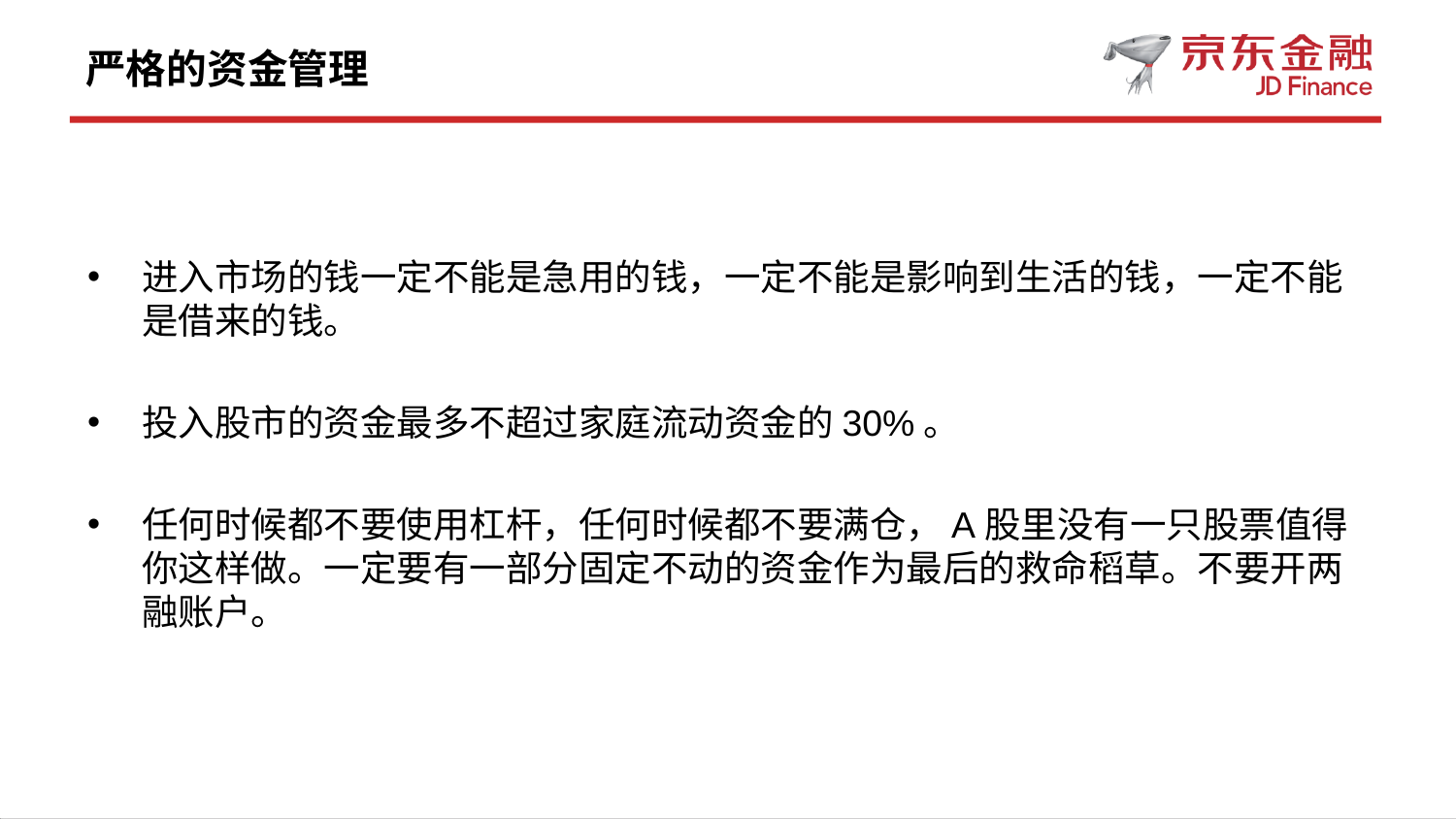

# 严格的资金管理
进入市场的钱一定不能是急用的钱，一定不能是影响到生活的钱，一定不能是借来的钱。

投入股市的资金最多不超过家庭流动资金的30%。

任何时候都不要使用杠杆，任何时候都不要满仓，A股里没有一只股票值得你这样做。一定要有一部分固定不动的资金作为最后的救命稻草。不要开两融账户。